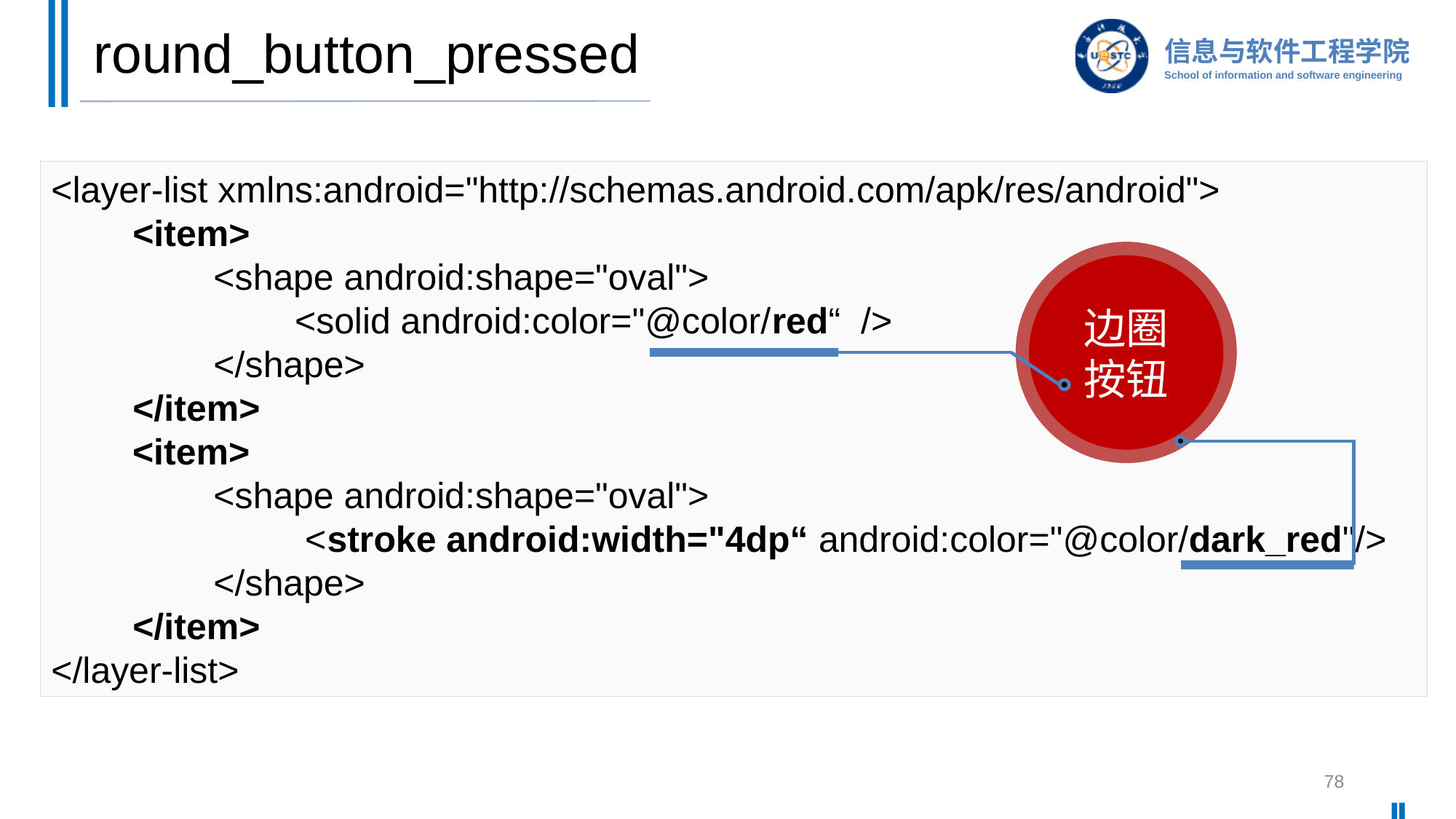

# round_button_pressed
<layer-list xmlns:android="http://schemas.android.com/apk/res/android">
        <item>
                <shape android:shape="oval">
                        <solid android:color="@color/red“  />
                </shape>
        </item>
        <item>
                <shape android:shape="oval">
                         <stroke android:width="4dp“ android:color="@color/dark_red"/>
                </shape>
        </item>
</layer-list>

边圈
按钮

78